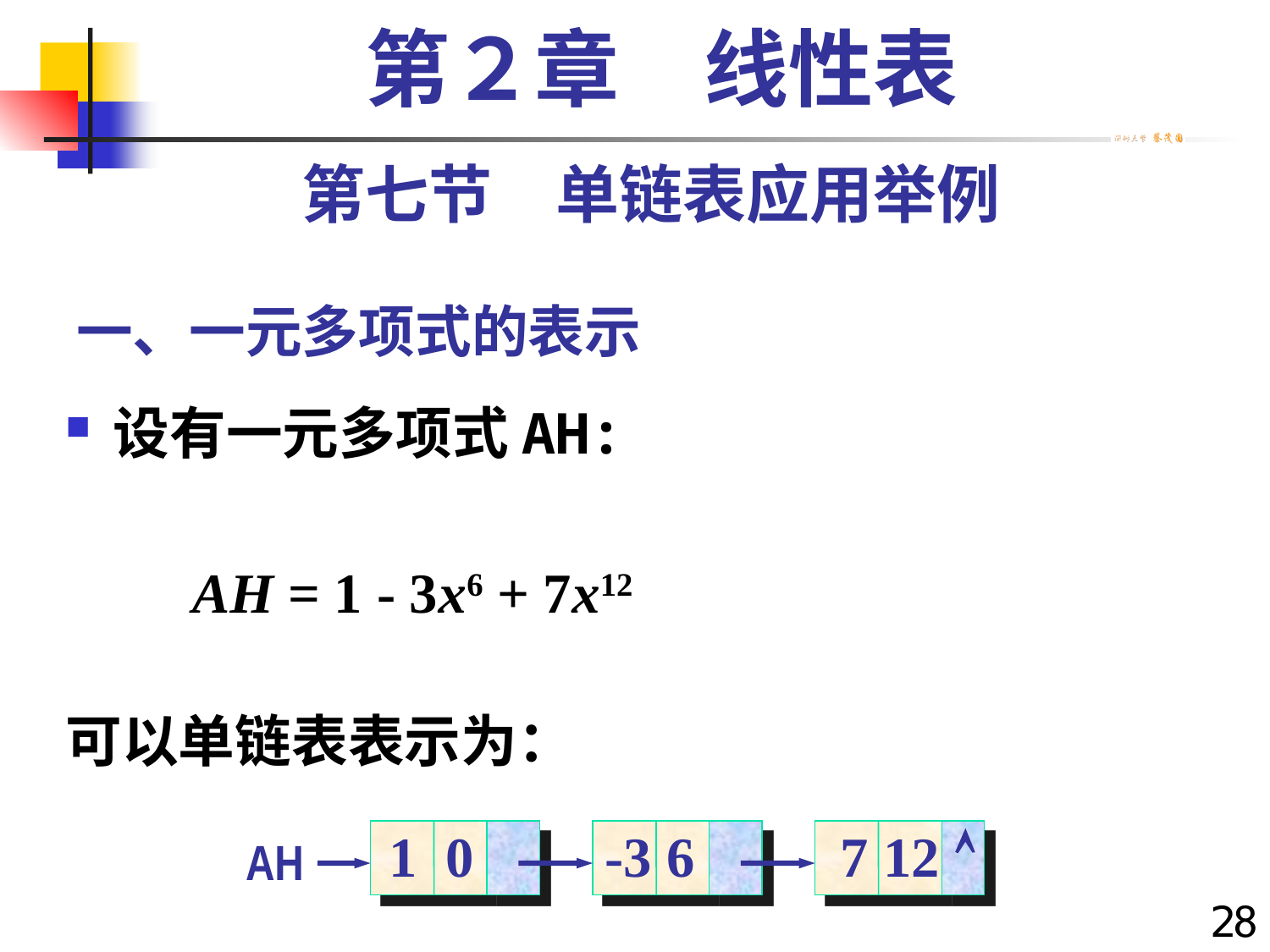

第２章　线性表
第七节　单链表应用举例
# 一、一元多项式的表示
设有一元多项式AH:

　　AH = 1 - 3x6 + 7x12

可以单链表表示为：
1  0
-3 6
7 12
∧

AH

28